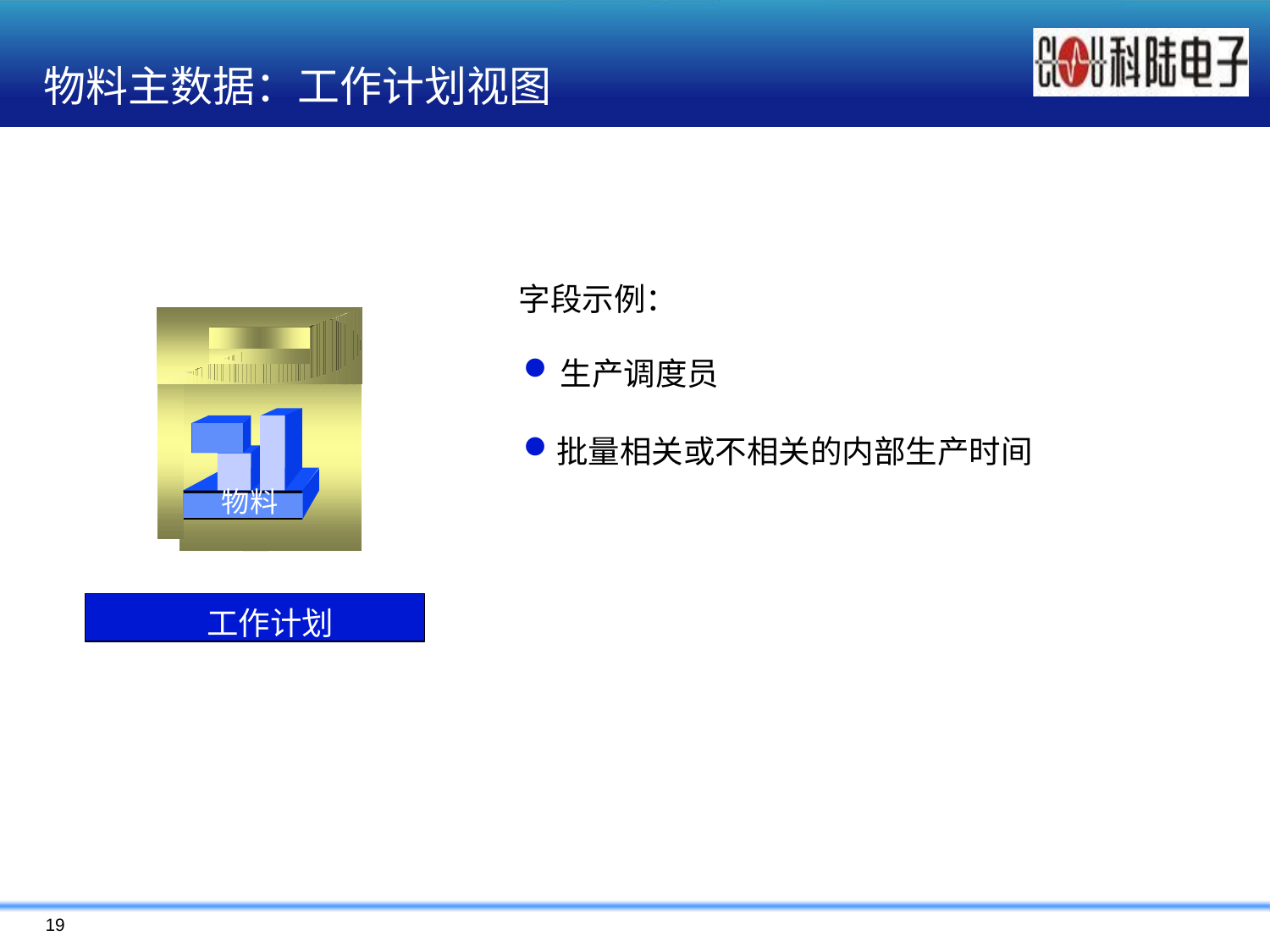

# 物料主数据：工作计划视图
字段示例：
生产调度员

批量相关或不相关的内部生产时间

物料

工作计划

19